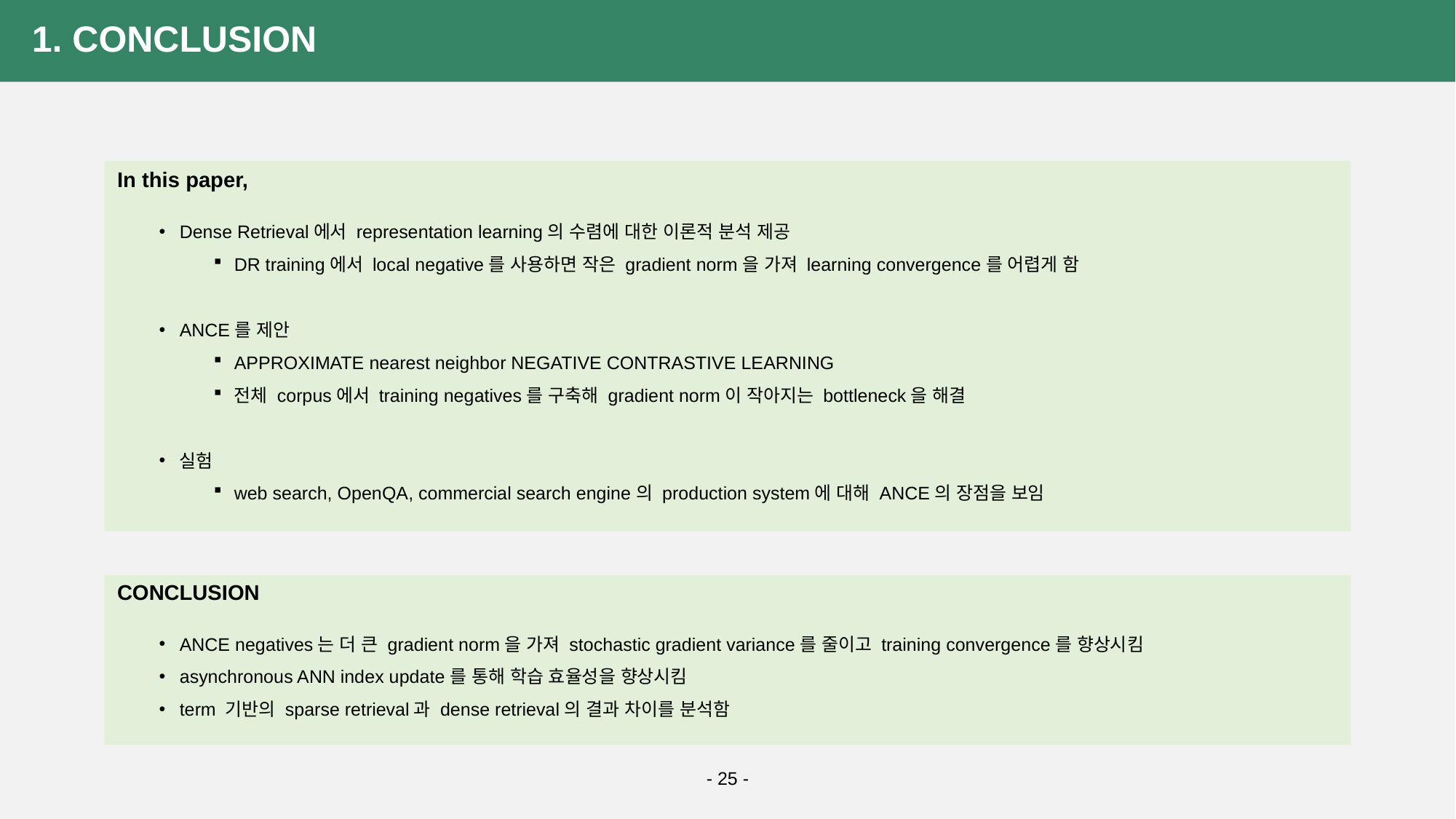

1. CONCLUSION

In this paper,
Dense Retrieval에서 representation learning의 수렴에 대한 이론적 분석 제공
DR training에서 local negative를 사용하면 작은 gradient norm을 가져 learning convergence를 어렵게 함

ANCE를 제안
APPROXIMATE nearest neighbor NEGATIVE CONTRASTIVE LEARNING
전체 corpus에서 training negatives를 구축해 gradient norm이 작아지는 bottleneck을 해결

실험
web search, OpenQA, commercial search engine의 production system에 대해 ANCE의 장점을 보임
CONCLUSION

ANCE negatives는 더 큰 gradient norm을 가져 stochastic gradient variance를 줄이고 training convergence를 향상시킴
asynchronous ANN index update를 통해 학습 효율성을 향상시킴
term 기반의 sparse retrieval과 dense retrieval의 결과 차이를 분석함